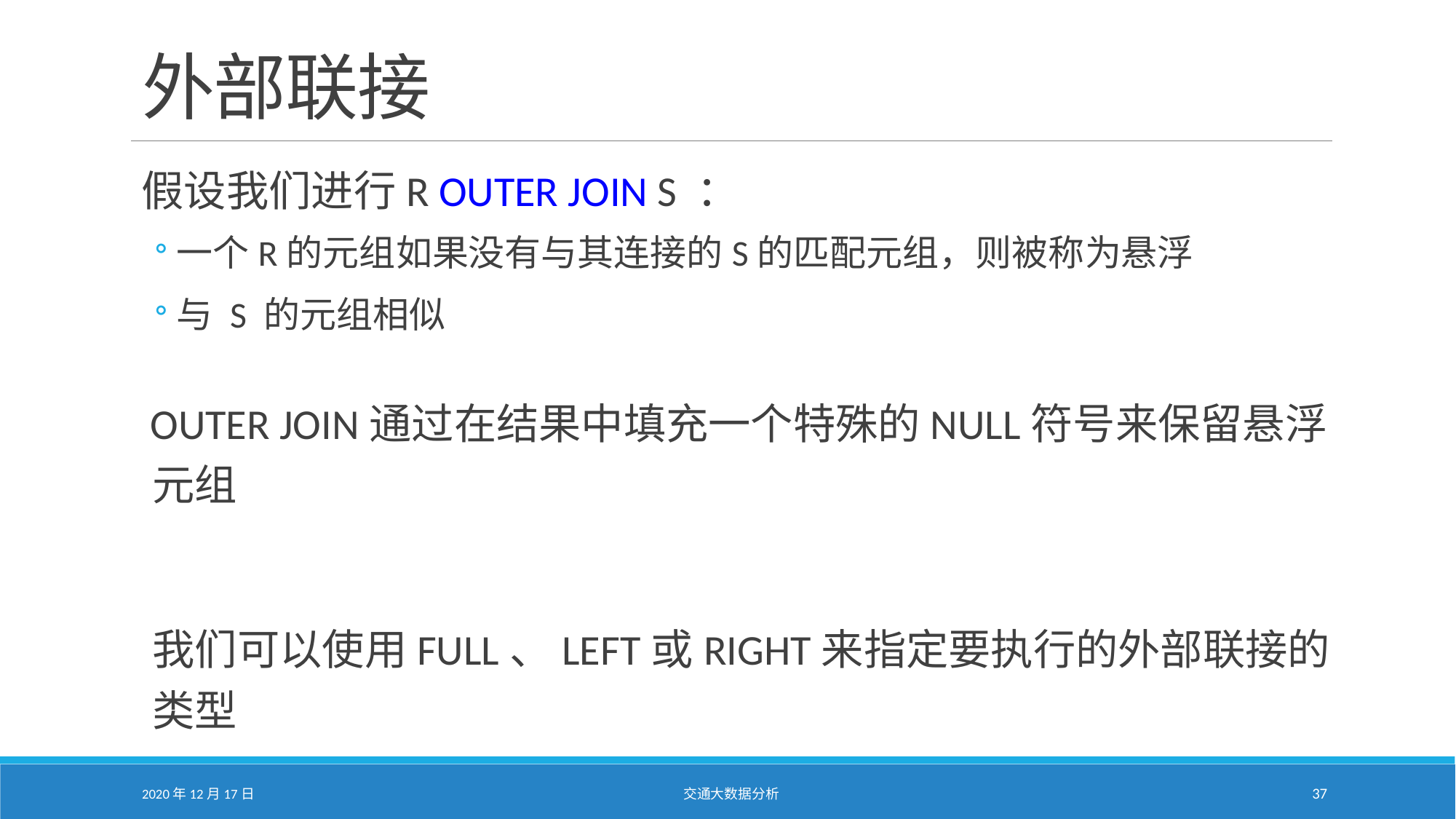

# 外部联接
假设我们进行R OUTER JOIN S ：
一个R的元组如果没有与其连接的S的匹配元组，则被称为悬浮
与 S 的元组相似
 OUTER JOIN通过在结果中填充一个特殊的NULL符号来保留悬浮元组

我们可以使用FULL、LEFT或RIGHT来指定要执行的外部联接的类型
2020年12月17日
交通大数据分析
37